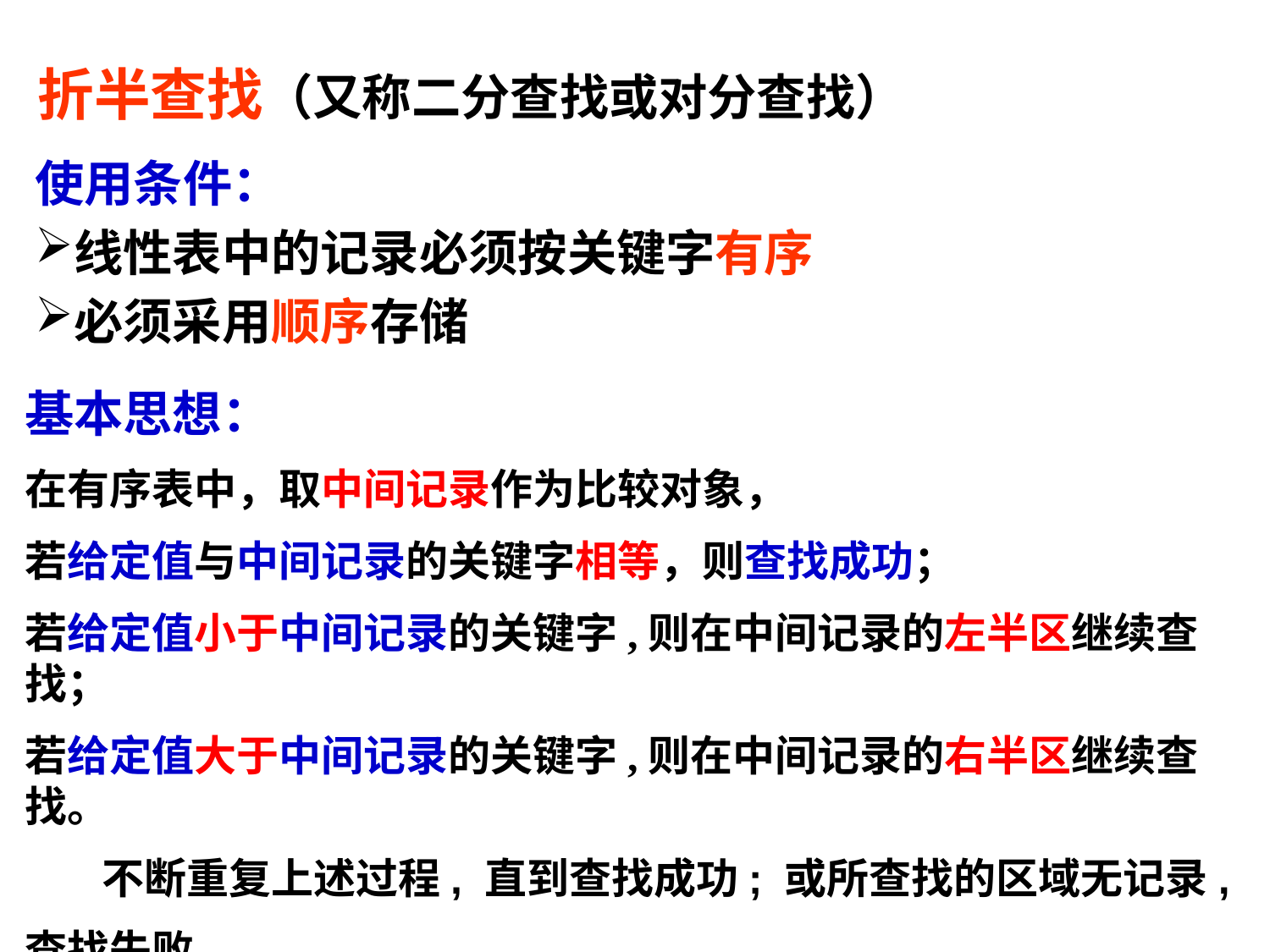

# 折半查找（又称二分查找或对分查找）
使用条件：
线性表中的记录必须按关键字有序
必须采用顺序存储
基本思想：
在有序表中，取中间记录作为比较对象，
若给定值与中间记录的关键字相等，则查找成功；
若给定值小于中间记录的关键字,则在中间记录的左半区继续查找；
若给定值大于中间记录的关键字,则在中间记录的右半区继续查找。
       不断重复上述过程, 直到查找成功; 或所查找的区域无记录,
查找失败。